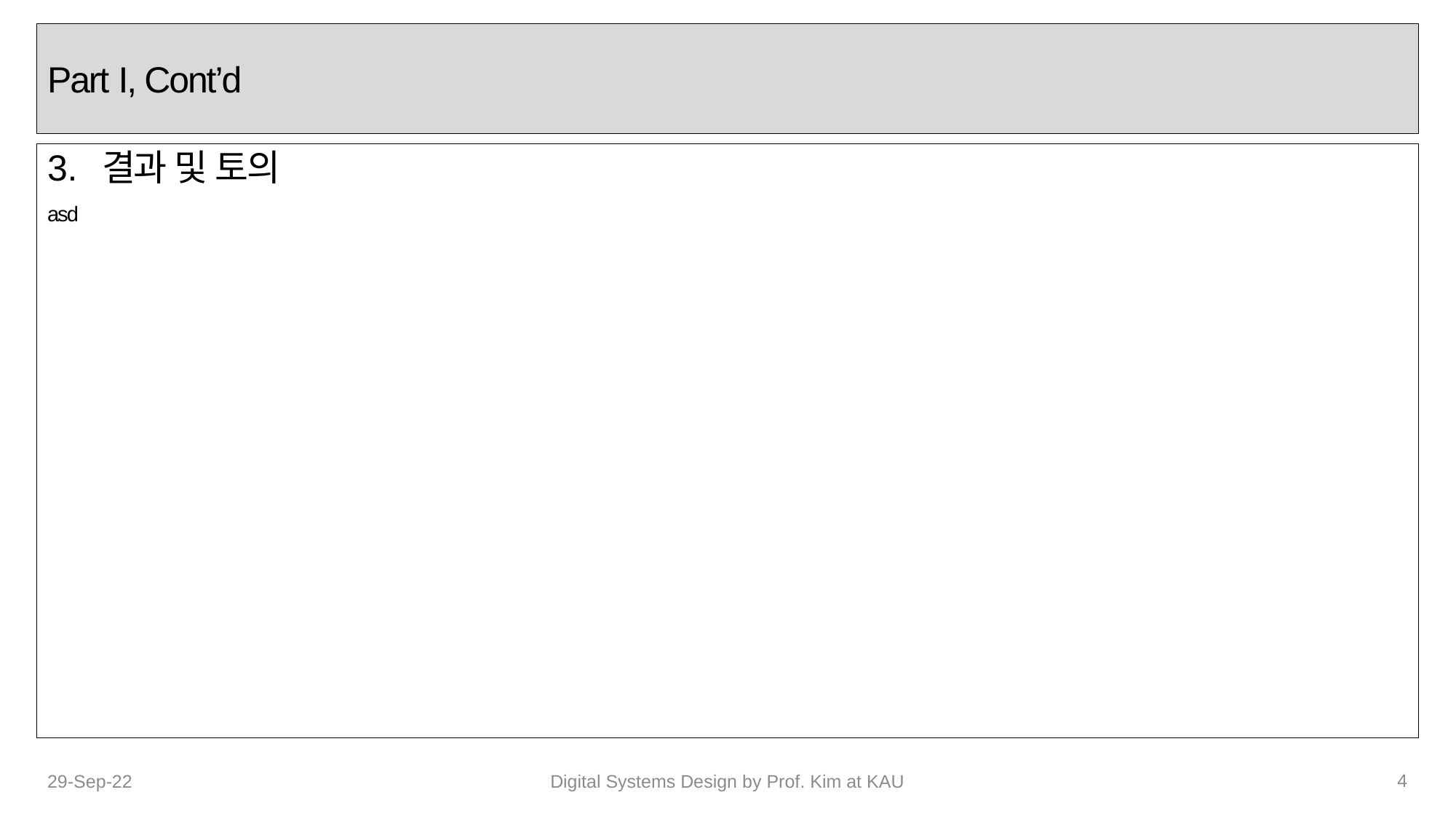

# Part I, Cont’d
결과 및 토의
asd
4
29-Sep-22
Digital Systems Design by Prof. Kim at KAU